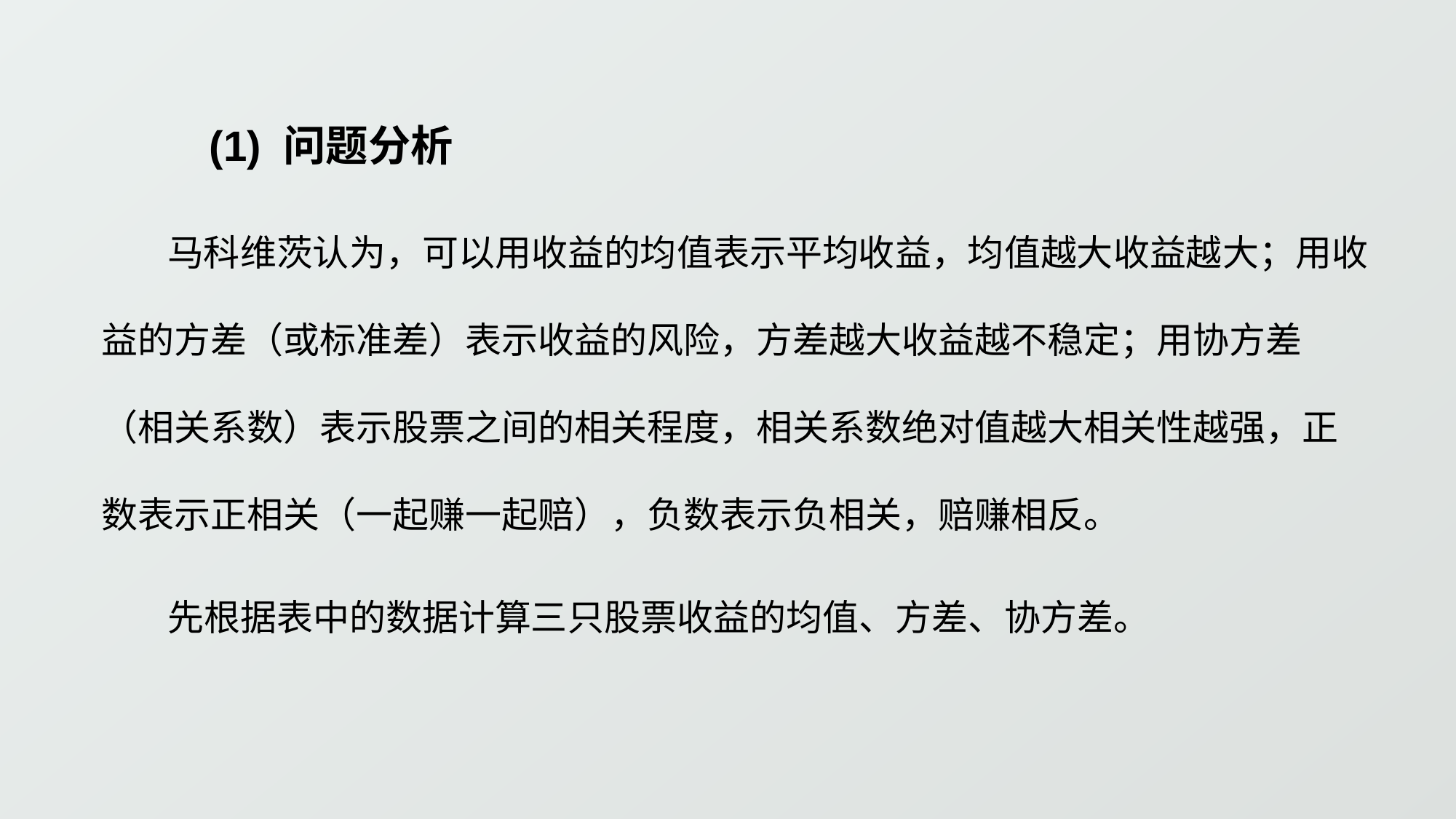

(1) 问题分析
       马科维茨认为，可以用收益的均值表示平均收益，均值越大收益越大；用收益的方差（或标准差）表示收益的风险，方差越大收益越不稳定；用协方差（相关系数）表示股票之间的相关程度，相关系数绝对值越大相关性越强，正数表示正相关（一起赚一起赔），负数表示负相关，赔赚相反。
       先根据表中的数据计算三只股票收益的均值、方差、协方差。